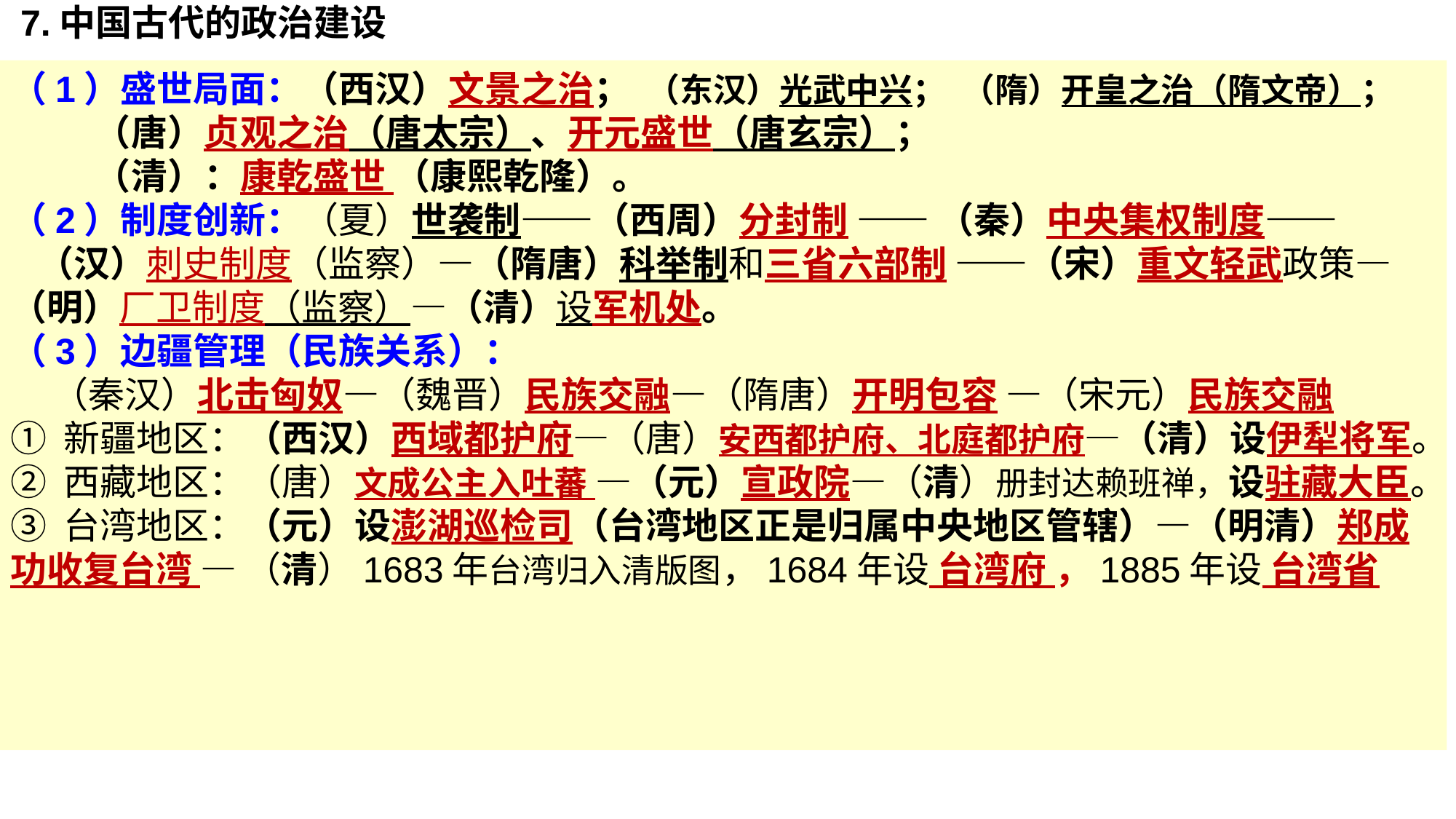

7.中国古代的政治建设
（1）盛世局面：（西汉）文景之治；  （东汉）光武中兴；  （隋）开皇之治（隋文帝）；
        （唐）贞观之治（唐太宗）、开元盛世（唐玄宗）；
        （清）：康乾盛世 （康熙乾隆）。
（2）制度创新：（夏）世袭制——（西周）分封制 —— （秦）中央集权制度——
 （汉）刺史制度（监察）—（隋唐）科举制和三省六部制 ——（宋）重文轻武政策—（明）厂卫制度（监察）—（清）设军机处。
（3）边疆管理（民族关系）：
    （秦汉）北击匈奴—（魏晋）民族交融—（隋唐）开明包容 —（宋元）民族交融
① 新疆地区：（西汉）西域都护府—（唐）安西都护府、北庭都护府—（清）设伊犁将军。
② 西藏地区：（唐）文成公主入吐蕃 —（元）宣政院—（清）册封达赖班禅，设驻藏大臣。
③ 台湾地区：（元）设澎湖巡检司（台湾地区正是归属中央地区管辖）—（明清）郑成功收复台湾 — （清）1683年台湾归入清版图，1684年设 台湾府 ，1885年设 台湾省